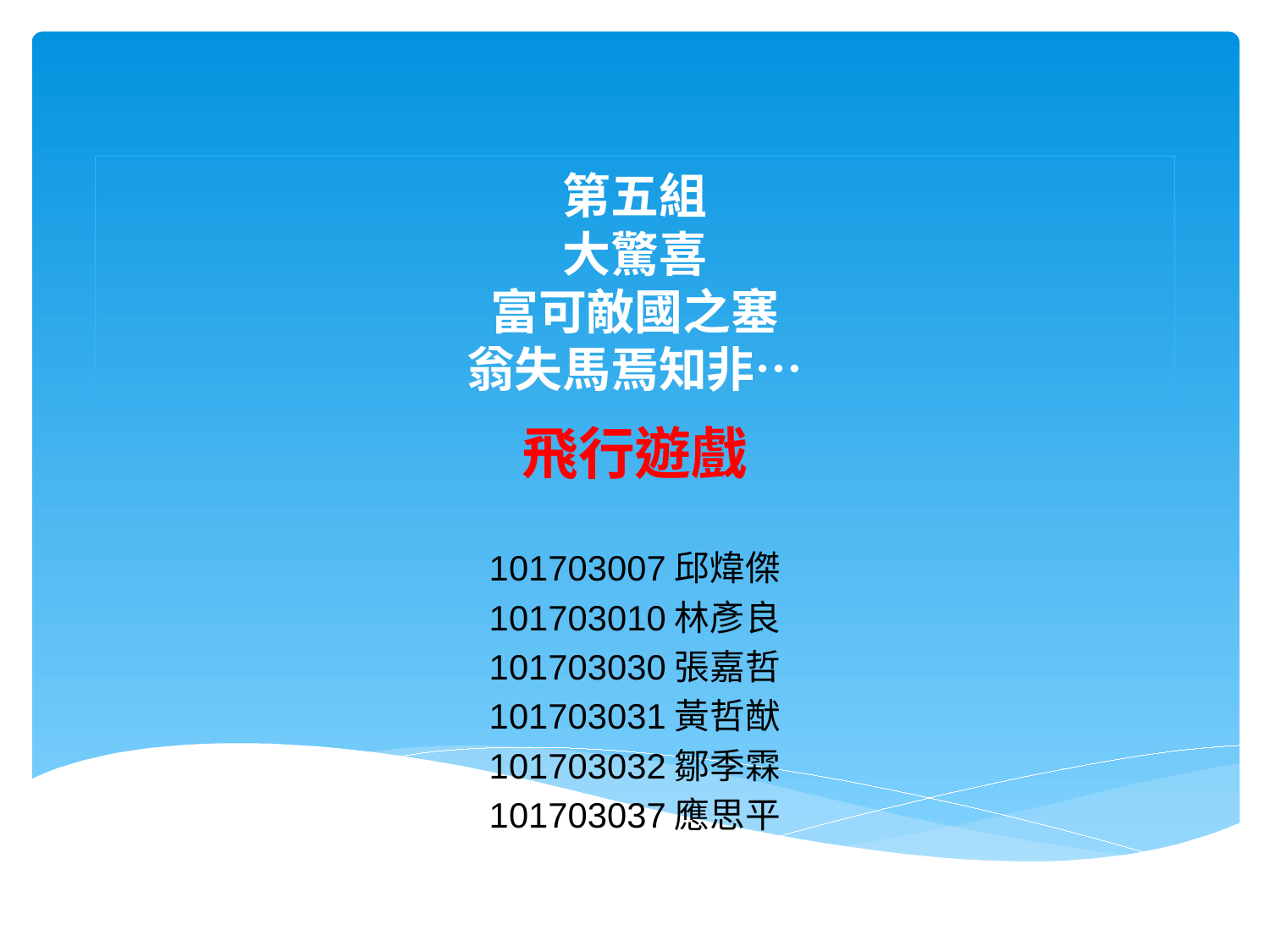

# 第五組 大驚喜 富可敵國之塞 翁失馬焉知非…
飛行遊戲
101703007邱煒傑
101703010林彥良
101703030張嘉哲
101703031黃哲猷
101703032鄒季霖
101703037應思平